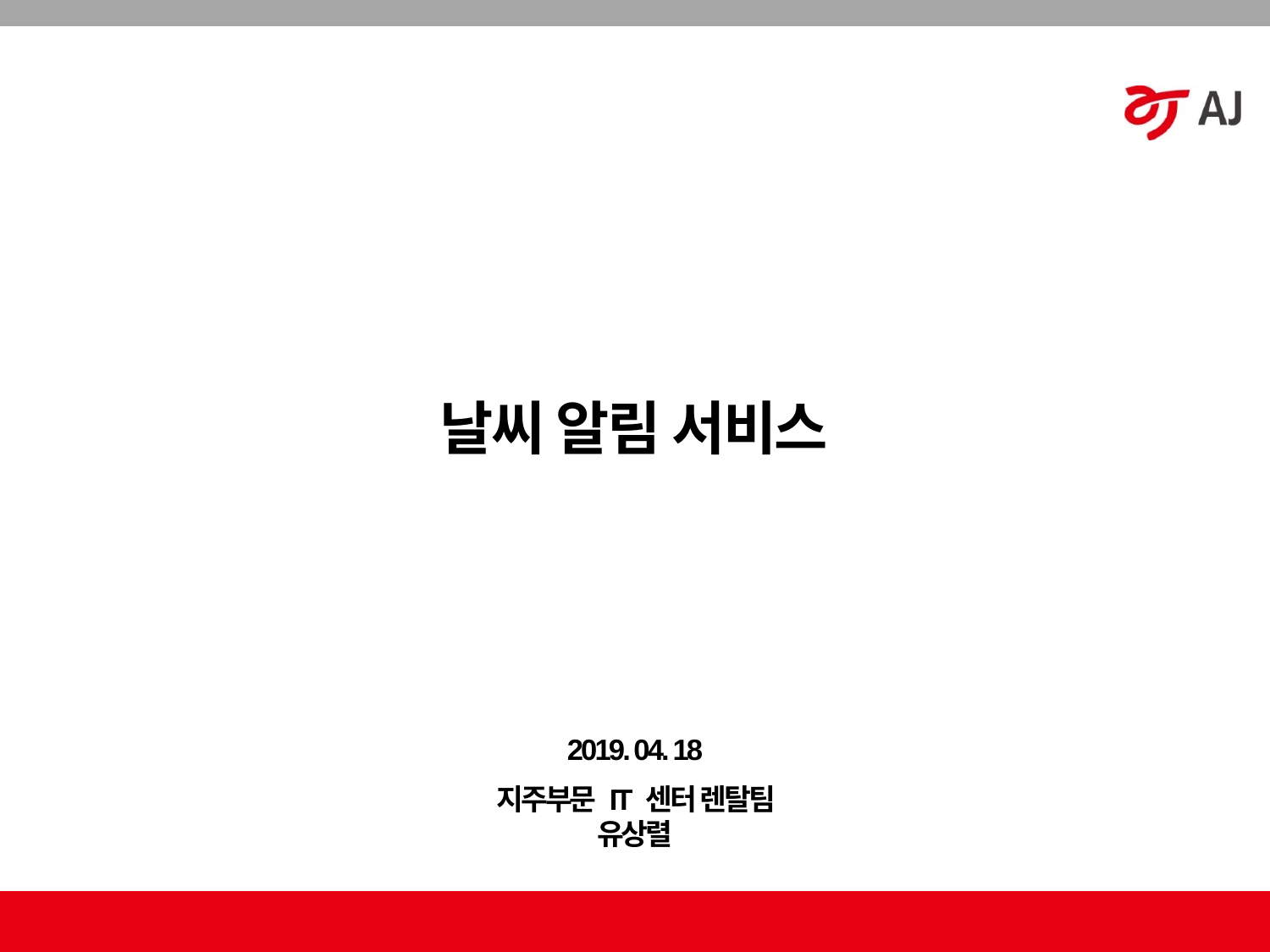

날씨 알림 서비스
2019. 04. 18
지주부문 IT 센터 렌탈팀 유상렬